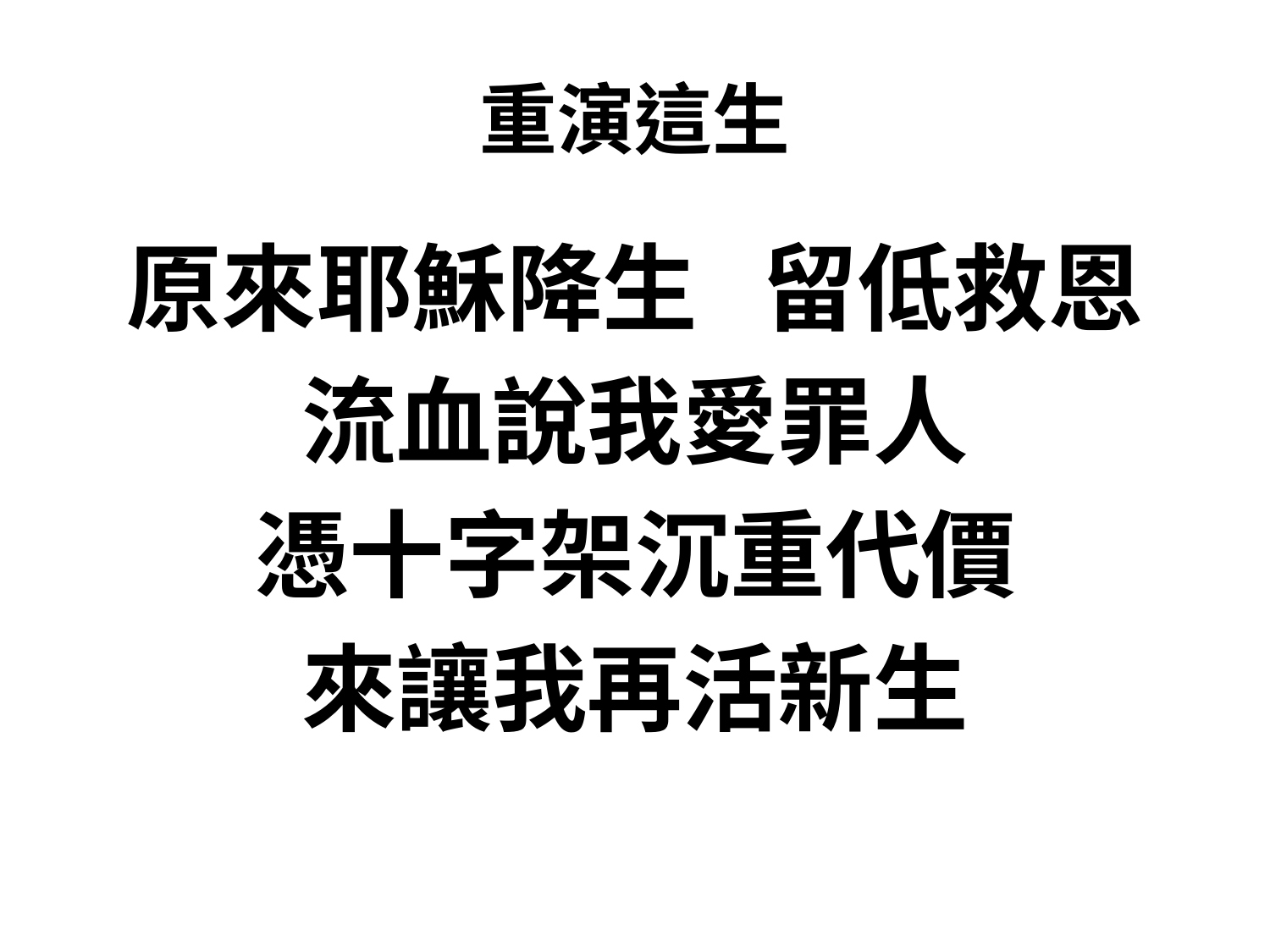

# 重演這生
原來耶穌降生   留低救恩
流血說我愛罪人
憑十字架沉重代價
來讓我再活新生